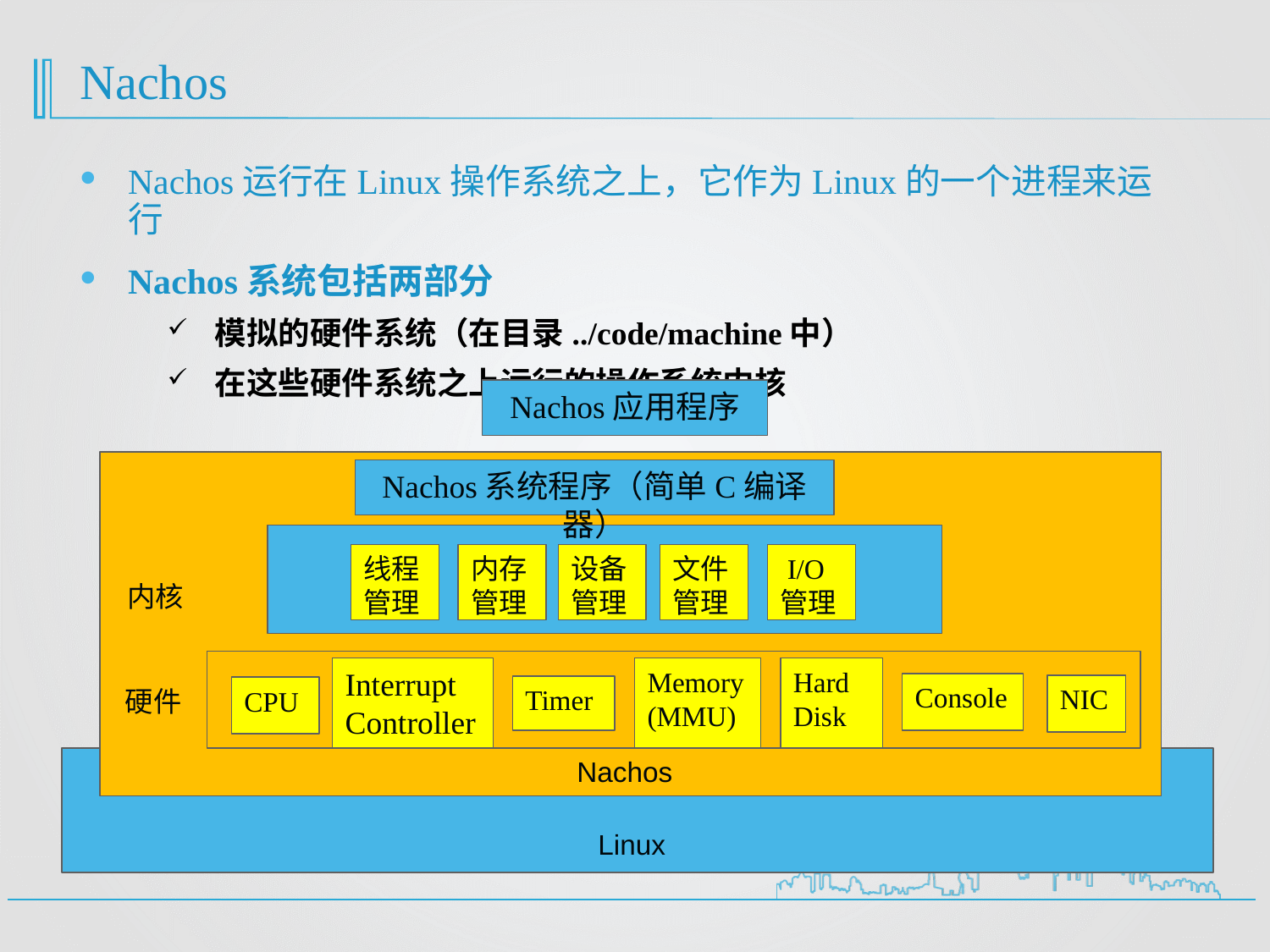

# Nachos
Nachos运行在Linux操作系统之上，它作为Linux的一个进程来运行
Nachos系统包括两部分
模拟的硬件系统（在目录../code/machine中）
在这些硬件系统之上运行的操作系统内核

Nachos应用程序

Nachos系统程序（简单C编译器）

线程管理
内存管理
设备管理
文件管理
 I/O管理
内核

Interrupt Controller
Memory
(MMU)
Hard Disk
Console
NIC
Timer
硬件
CPU

Nachos
Linux